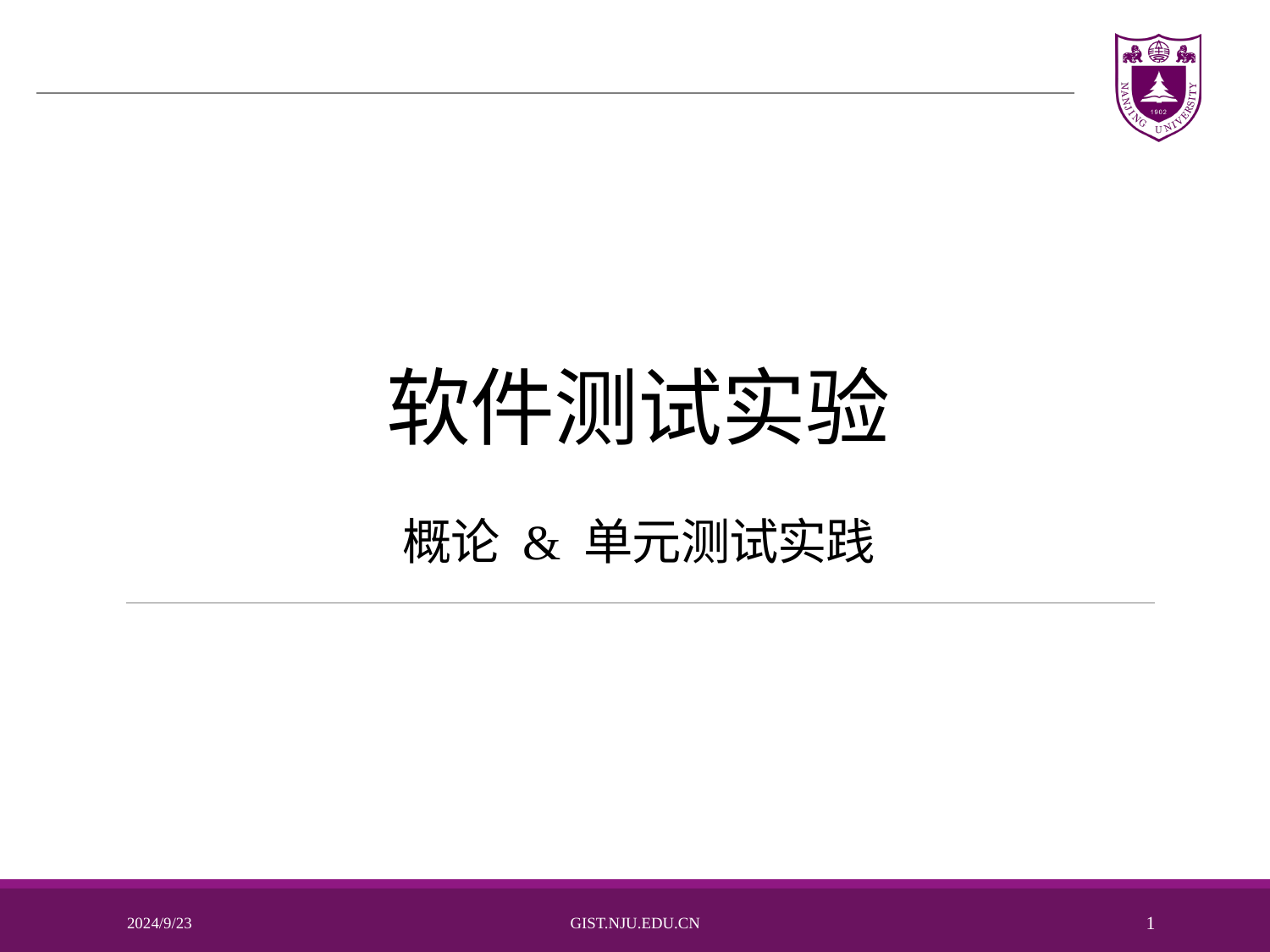

# 软件测试实验
概论 & 单元测试实践
2024/9/23
Gist.nju.edu.cn
1
南京大学计算机学院